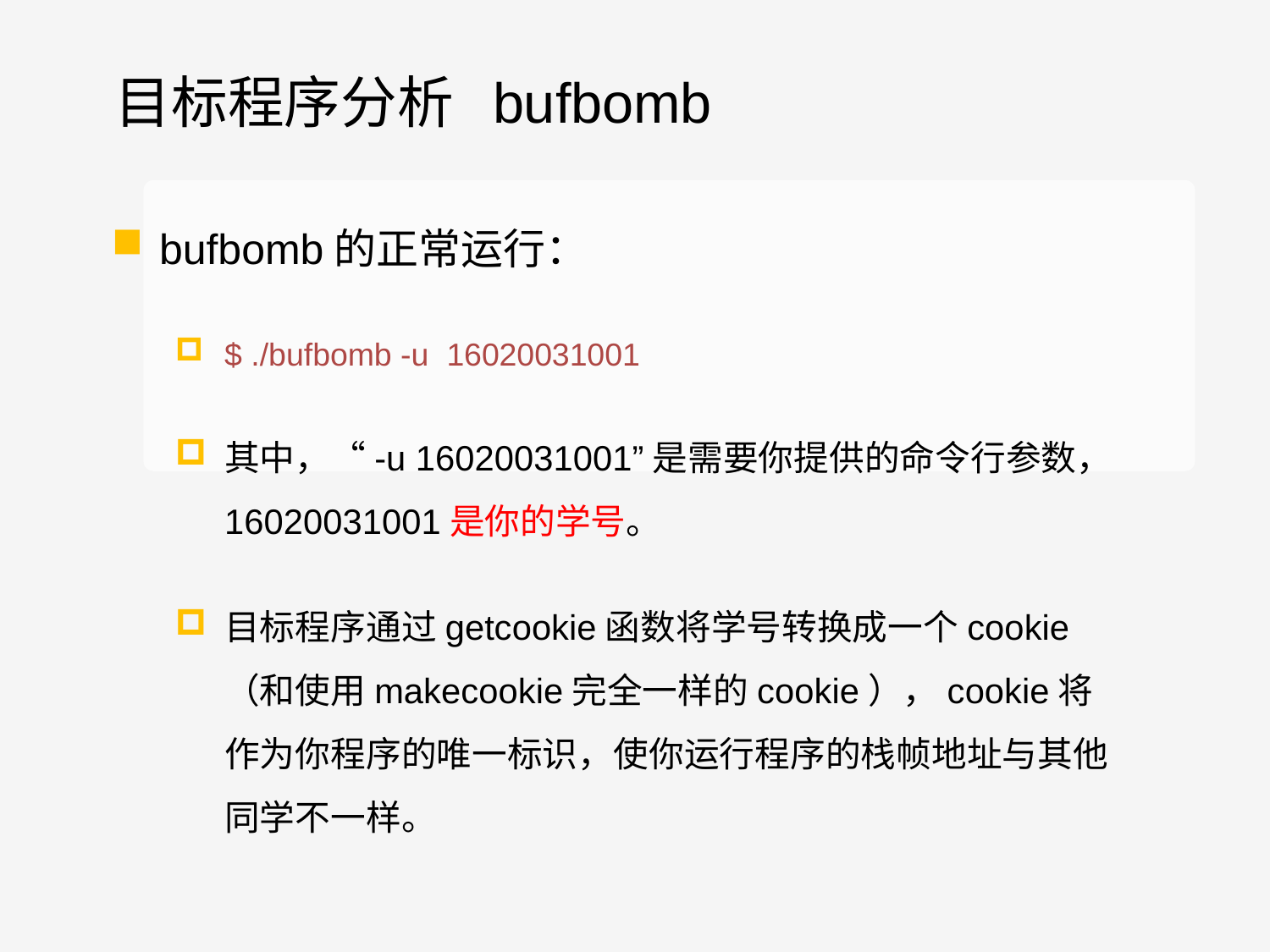

目标程序分析  bufbomb

bufbomb的正常运行：
$ ./bufbomb -u  16020031001
其中，“-u 16020031001”是需要你提供的命令行参数， 16020031001是你的学号。
目标程序通过getcookie函数将学号转换成一个cookie（和使用makecookie完全一样的cookie），cookie将作为你程序的唯一标识，使你运行程序的栈帧地址与其他同学不一样。